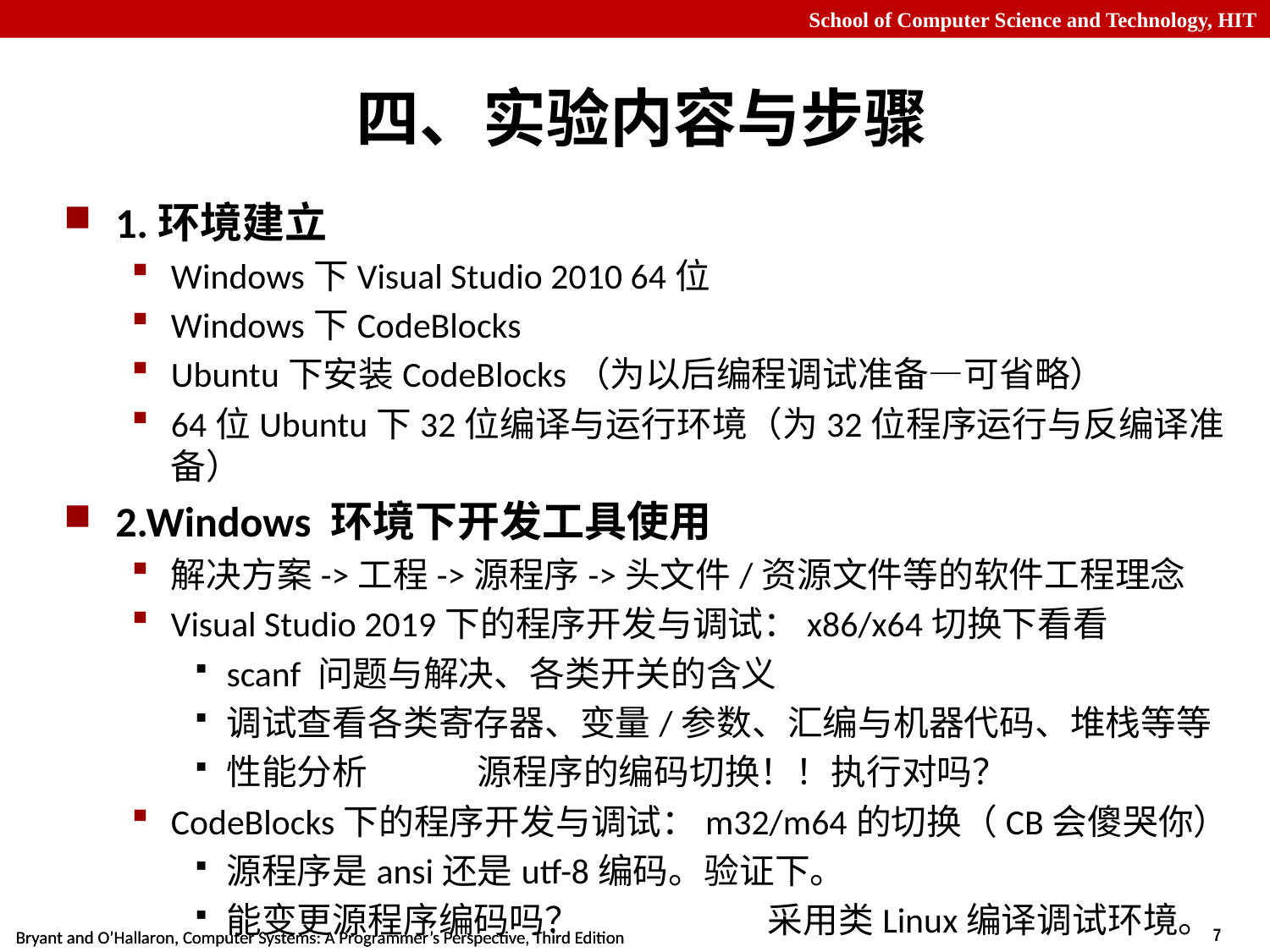

# 四、实验内容与步骤
1.环境建立
Windows下Visual Studio 2010 64位
Windows下CodeBlocks
Ubuntu下安装CodeBlocks（为以后编程调试准备—可省略）
64位Ubuntu下32位编译与运行环境（为32位程序运行与反编译准备）
2.Windows 环境下开发工具使用
解决方案->工程->源程序->头文件/资源文件等的软件工程理念
Visual Studio 2019下的程序开发与调试：x86/x64切换下看看
scanf 问题与解决、各类开关的含义
调试查看各类寄存器、变量/参数、汇编与机器代码、堆栈等等
性能分析              源程序的编码切换！！执行对吗？
CodeBlocks下的程序开发与调试：m32/m64的切换（CB会傻哭你）
源程序是ansi还是utf-8编码。验证下。
能变更源程序编码吗？                        采用类Linux编译调试环境。